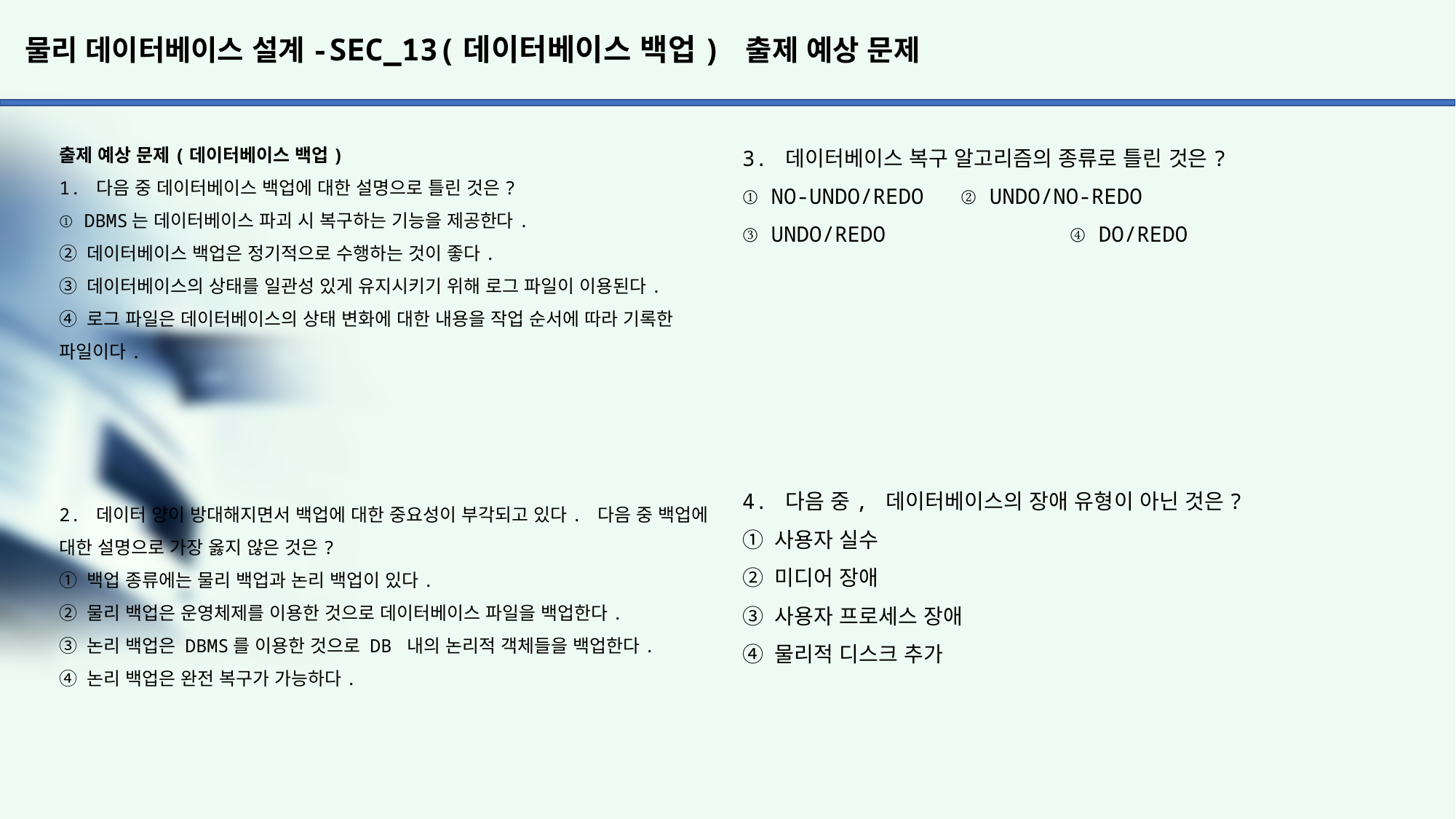

# 물리 데이터베이스 설계-SEC_13(데이터베이스 백업) 출제 예상 문제
3. 데이터베이스 복구 알고리즘의 종류로 틀린 것은?
① NO-UNDO/REDO 	② UNDO/NO-REDO
③ UNDO/REDO 		④ DO/REDO

4. 다음 중, 데이터베이스의 장애 유형이 아닌 것은?
① 사용자 실수
② 미디어 장애
③ 사용자 프로세스 장애
④ 물리적 디스크 추가
출제 예상 문제(데이터베이스 백업)
1. 다음 중 데이터베이스 백업에 대한 설명으로 틀린 것은?
① DBMS는 데이터베이스 파괴 시 복구하는 기능을 제공한다.
② 데이터베이스 백업은 정기적으로 수행하는 것이 좋다.
③ 데이터베이스의 상태를 일관성 있게 유지시키기 위해 로그 파일이 이용된다.
④ 로그 파일은 데이터베이스의 상태 변화에 대한 내용을 작업 순서에 따라 기록한 파일이다.

2. 데이터 양이 방대해지면서 백업에 대한 중요성이 부각되고 있다. 다음 중 백업에 대한 설명으로 가장 옳지 않은 것은?
① 백업 종류에는 물리 백업과 논리 백업이 있다.
② 물리 백업은 운영체제를 이용한 것으로 데이터베이스 파일을 백업한다.
③ 논리 백업은 DBMS를 이용한 것으로 DB 내의 논리적 객체들을 백업한다.
④ 논리 백업은 완전 복구가 가능하다.